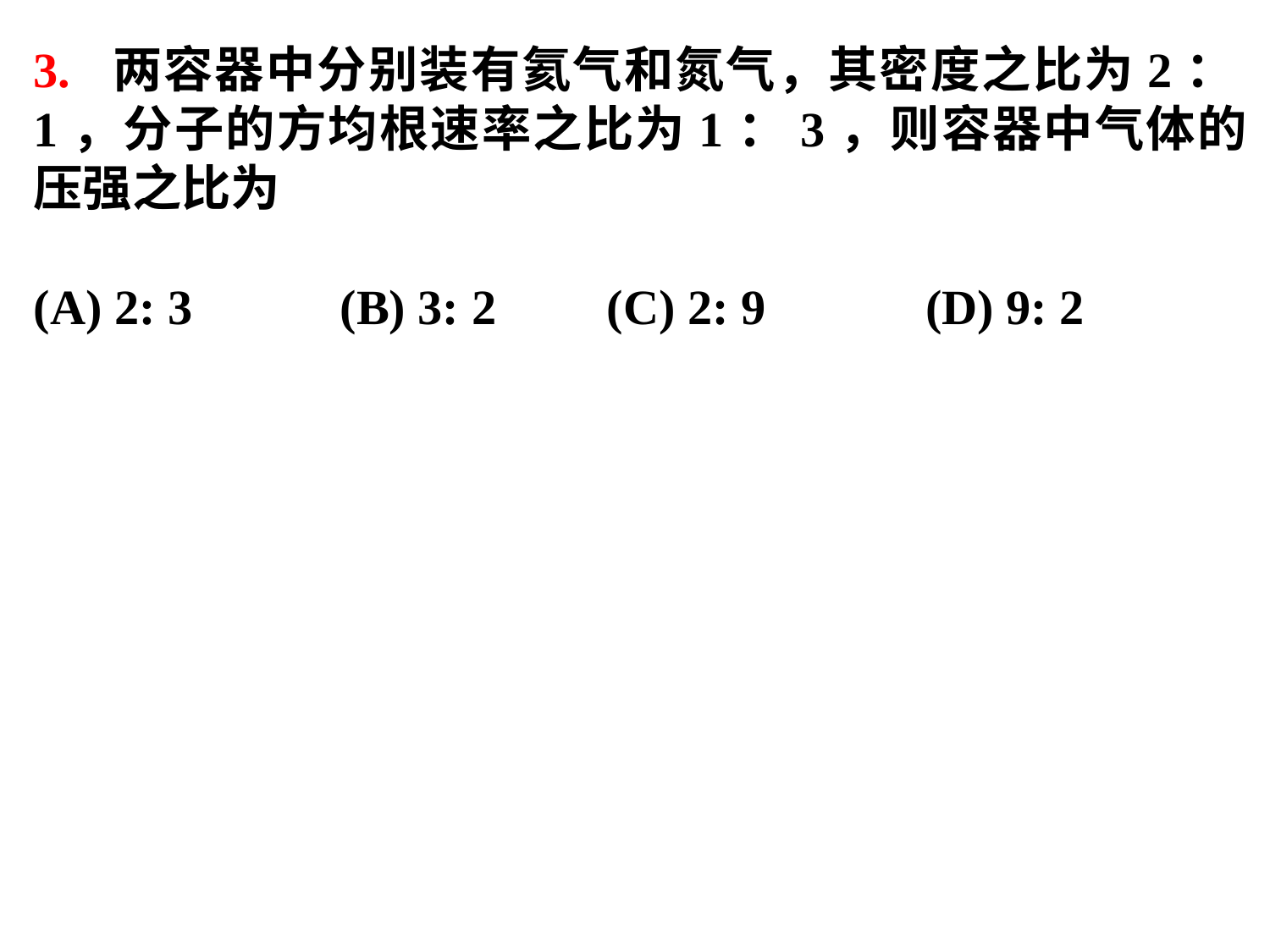

3.  两容器中分别装有氦气和氮气，其密度之比为2：1，分子的方均根速率之比为1：3，则容器中气体的压强之比为

(A) 2: 3            (B) 3: 2         (C) 2: 9             (D) 9: 2